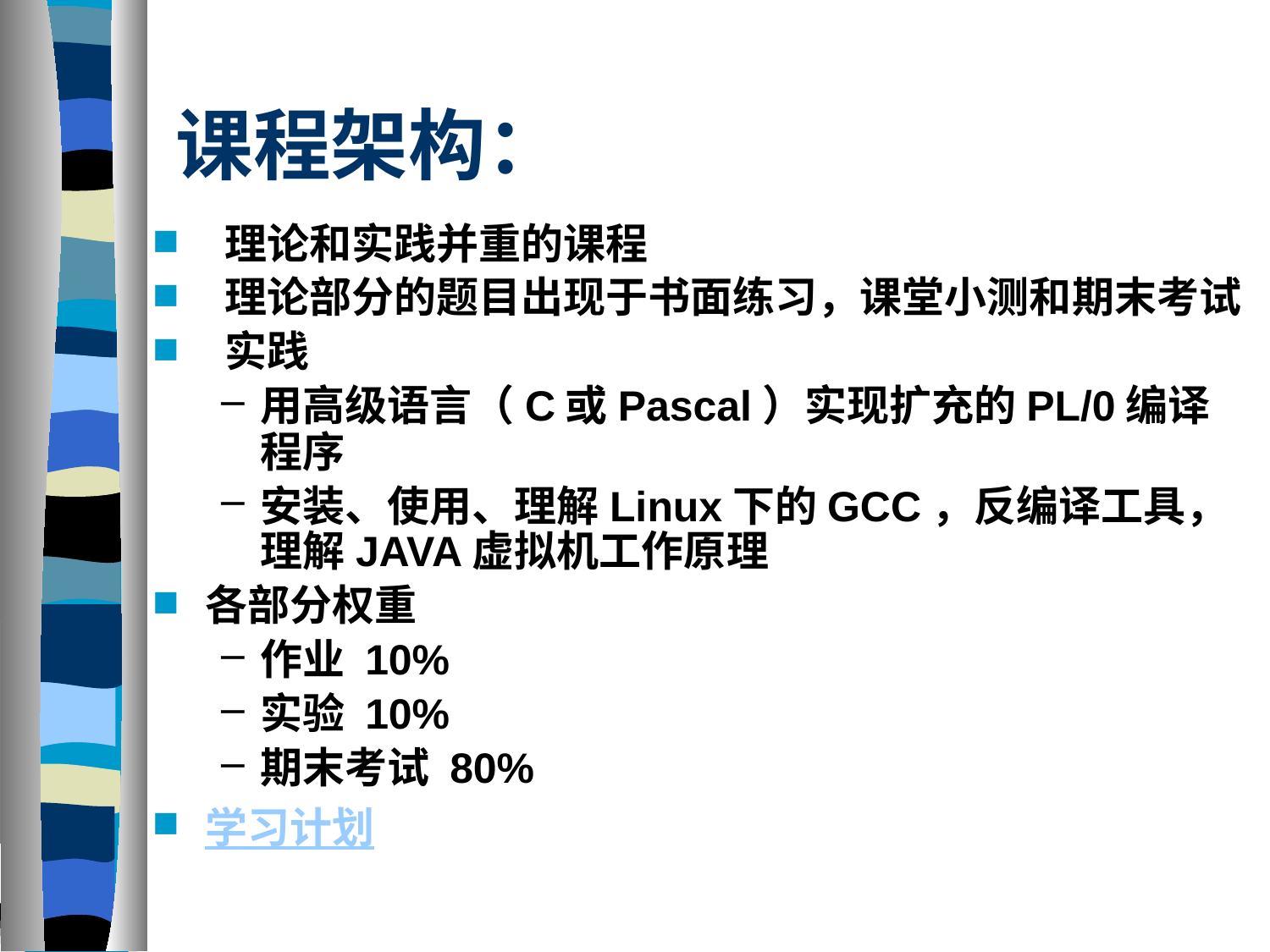

# 课程架构：
 理论和实践并重的课程
 理论部分的题目出现于书面练习，课堂小测和期末考试
 实践
用高级语言（C或Pascal）实现扩充的PL/0编译程序
安装、使用、理解Linux下的GCC，反编译工具，理解JAVA虚拟机工作原理
各部分权重
作业 10%
实验 10%
期末考试 80%
学习计划